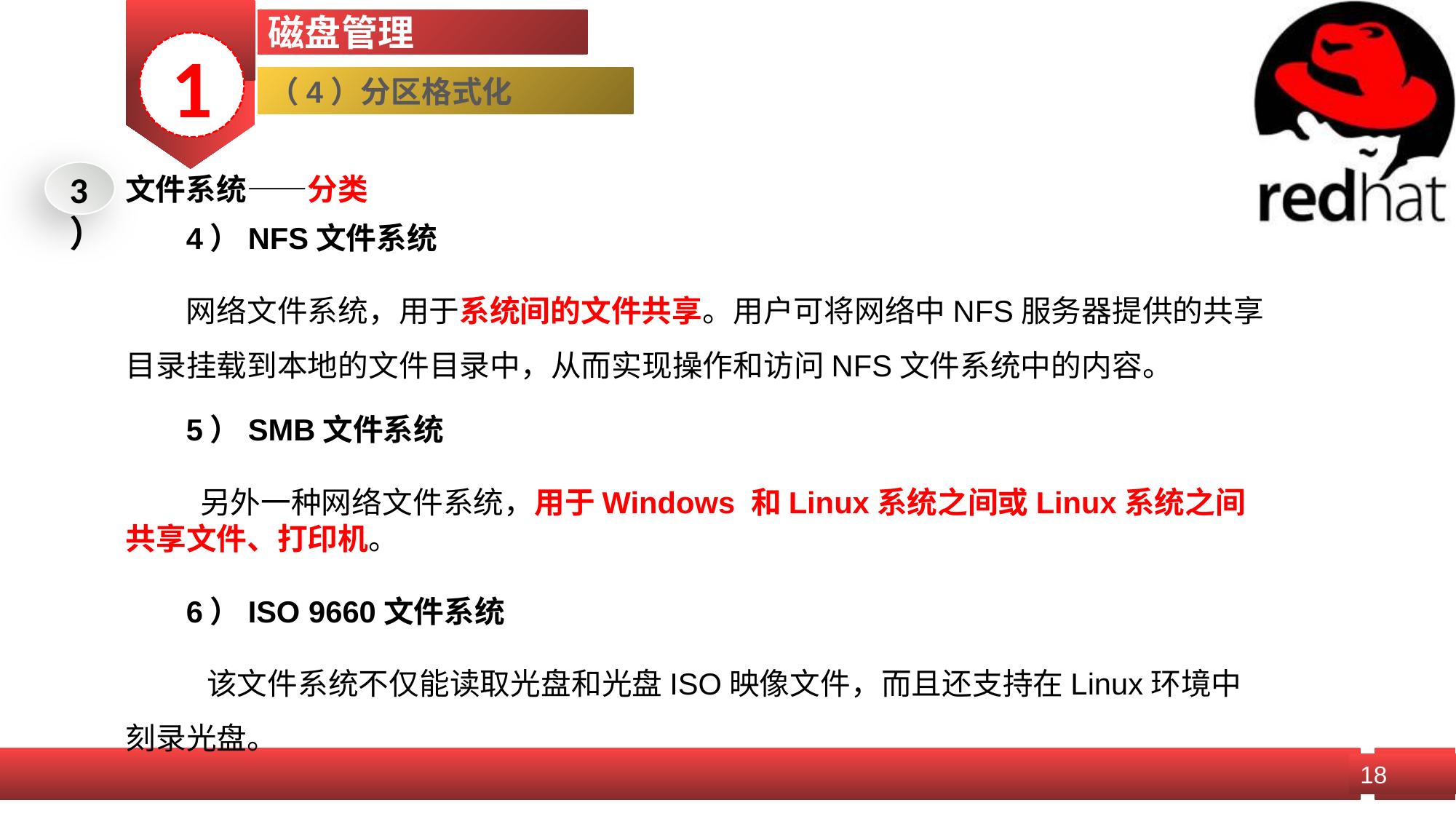

磁盘管理
1
（4）分区格式化
3）

文件系统——分类
4）NFS文件系统
网络文件系统，用于系统间的文件共享。用户可将网络中NFS服务器提供的共享目录挂载到本地的文件目录中，从而实现操作和访问NFS文件系统中的内容。
5）SMB文件系统
 另外一种网络文件系统，用于Windows 和Linux系统之间或Linux系统之间共享文件、打印机。
6）ISO 9660文件系统
  该文件系统不仅能读取光盘和光盘ISO映像文件，而且还支持在Linux环境中刻录光盘。